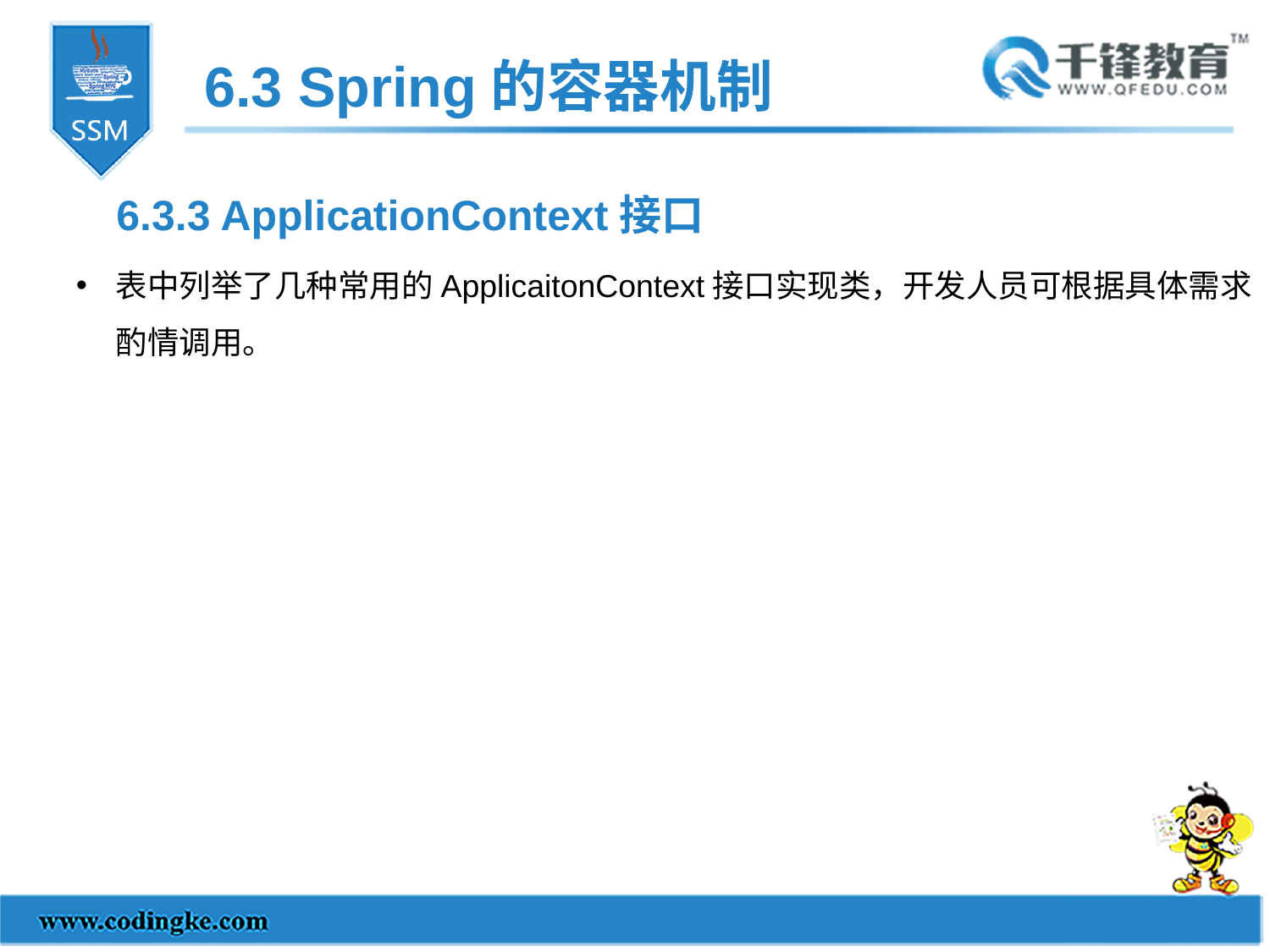

6.3 Spring的容器机制
6.3.3 ApplicationContext接口
表中列举了几种常用的ApplicaitonContext接口实现类，开发人员可根据具体需求酌情调用。